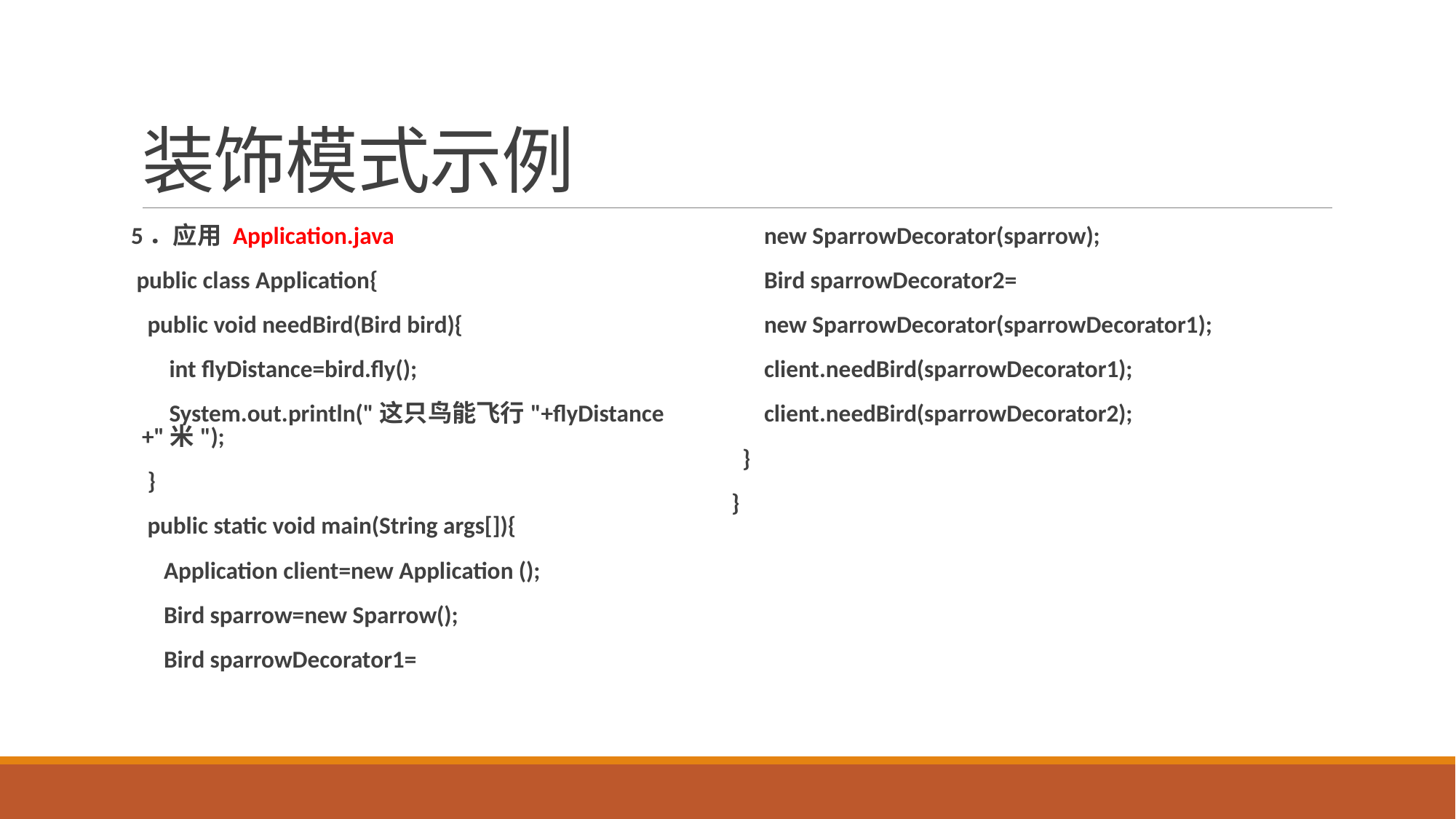

# 装饰模式示例
5．应用 Application.java
 public class Application{
   public void needBird(Bird bird){
       int flyDistance=bird.fly();
       System.out.println("这只鸟能飞行"+flyDistance +"米");
   }
   public static void main(String args[]){
      Application client=new Application ();
      Bird sparrow=new Sparrow();
      Bird sparrowDecorator1=
      new SparrowDecorator(sparrow);
      Bird sparrowDecorator2=
      new SparrowDecorator(sparrowDecorator1);
      client.needBird(sparrowDecorator1);
      client.needBird(sparrowDecorator2);
  }
}